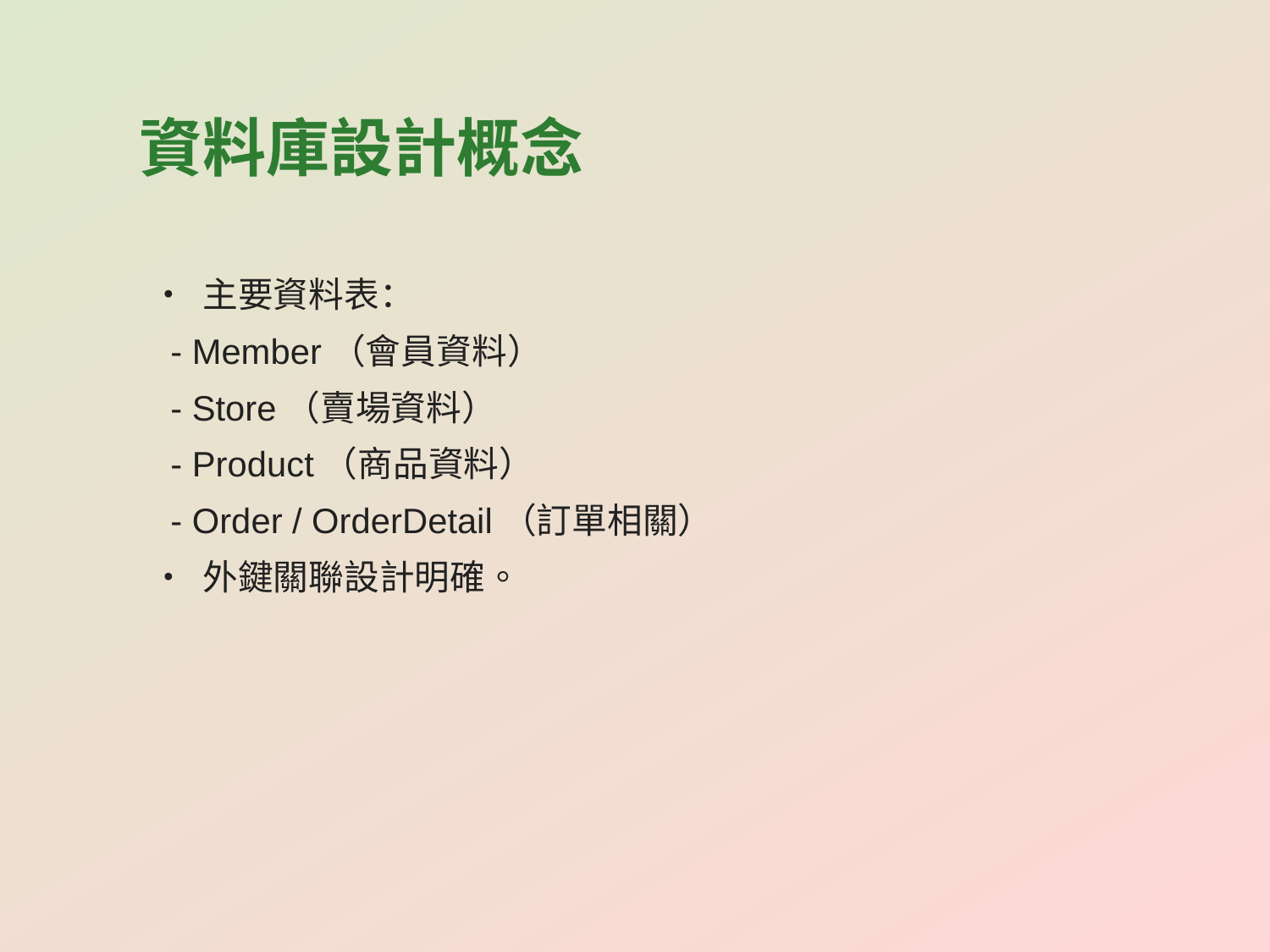

資料庫設計概念

• 主要資料表：
  - Member（會員資料）
  - Store（賣場資料）
  - Product（商品資料）
  - Order / OrderDetail（訂單相關）
• 外鍵關聯設計明確。